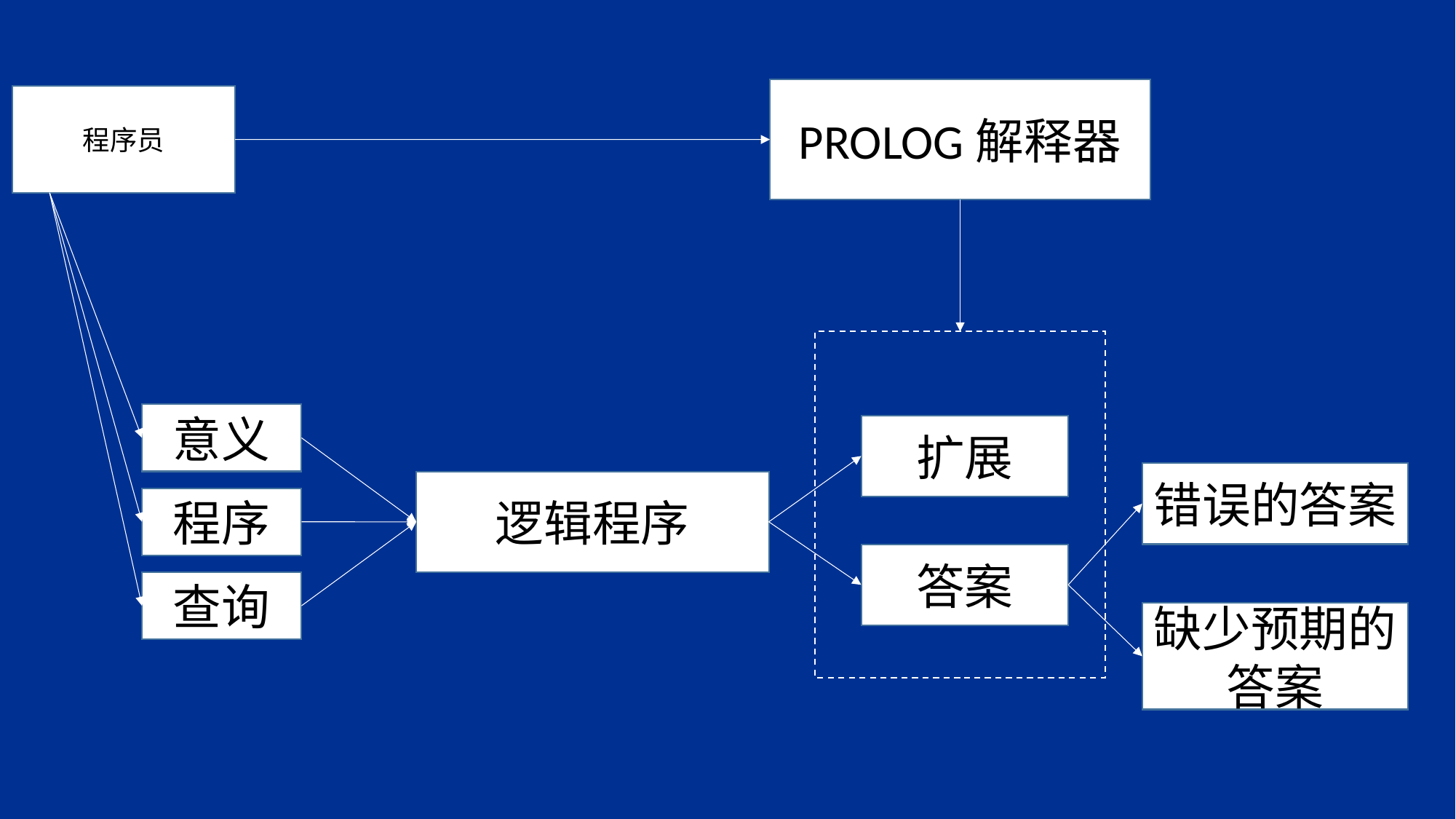

PROLOG解释器
程序员

意义
扩展
错误的答案
逻辑程序
程序
答案
查询
缺少预期的答案